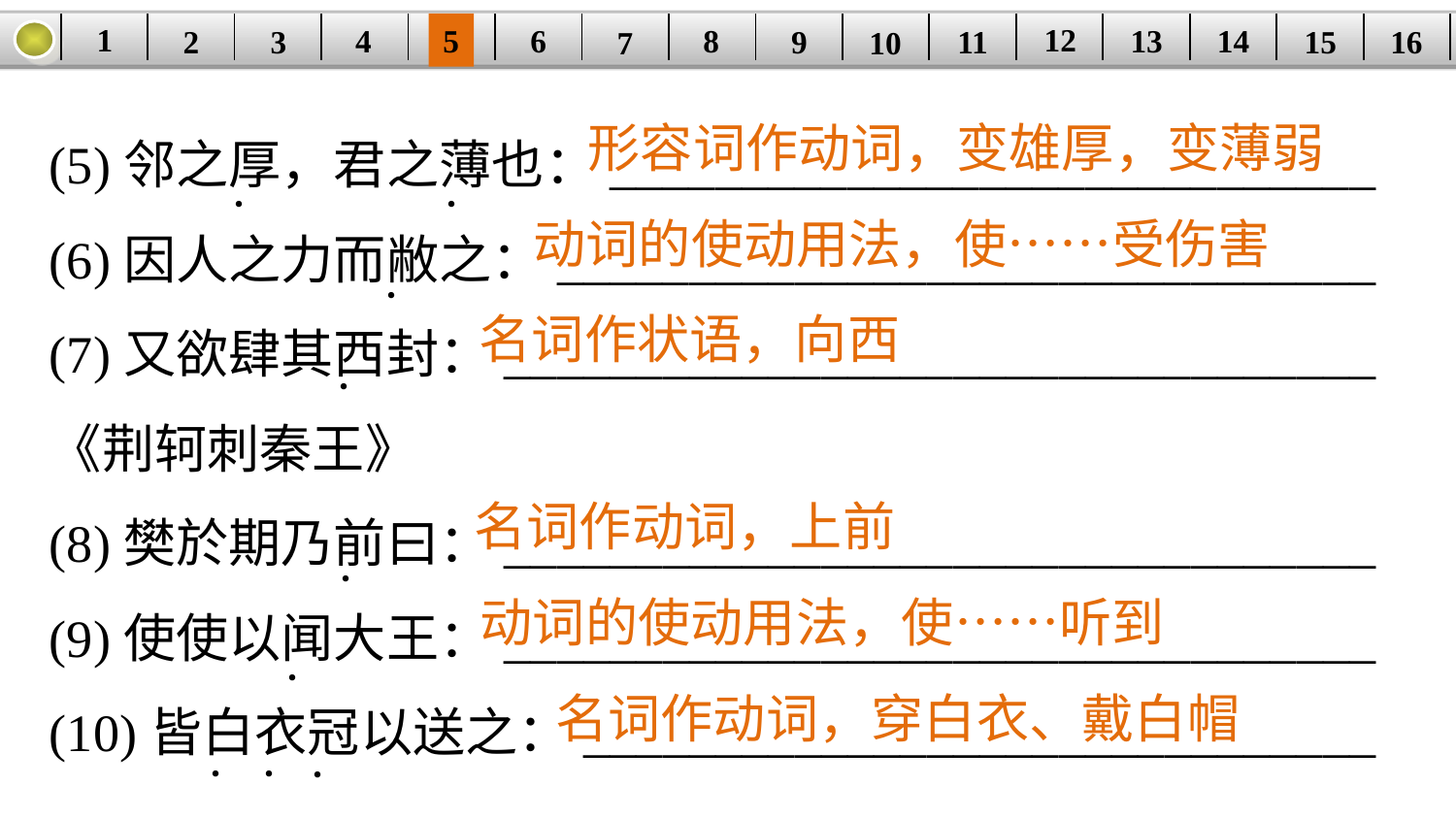

1
12
6
14
8
5
|  |  |  |  |  |  |  |  |  |  |  |  |  |  |  |  |
| --- | --- | --- | --- | --- | --- | --- | --- | --- | --- | --- | --- | --- | --- | --- | --- |
13
4
15
2
9
3
11
16
10
7

(5)邻之厚，君之薄也：_____________________________
(6)因人之力而敝之：_______________________________
(7)又欲肆其西封：_________________________________
《荆轲刺秦王》
(8)樊於期乃前曰：_________________________________
(9)使使以闻大王：_________________________________
(10)皆白衣冠以送之：______________________________
形容词作动词，变雄厚，变薄弱
·
·
动词的使动用法，使……受伤害
·
名词作状语，向西
·
名词作动词，上前
·
动词的使动用法，使……听到
·
名词作动词，穿白衣、戴白帽
·
·
·